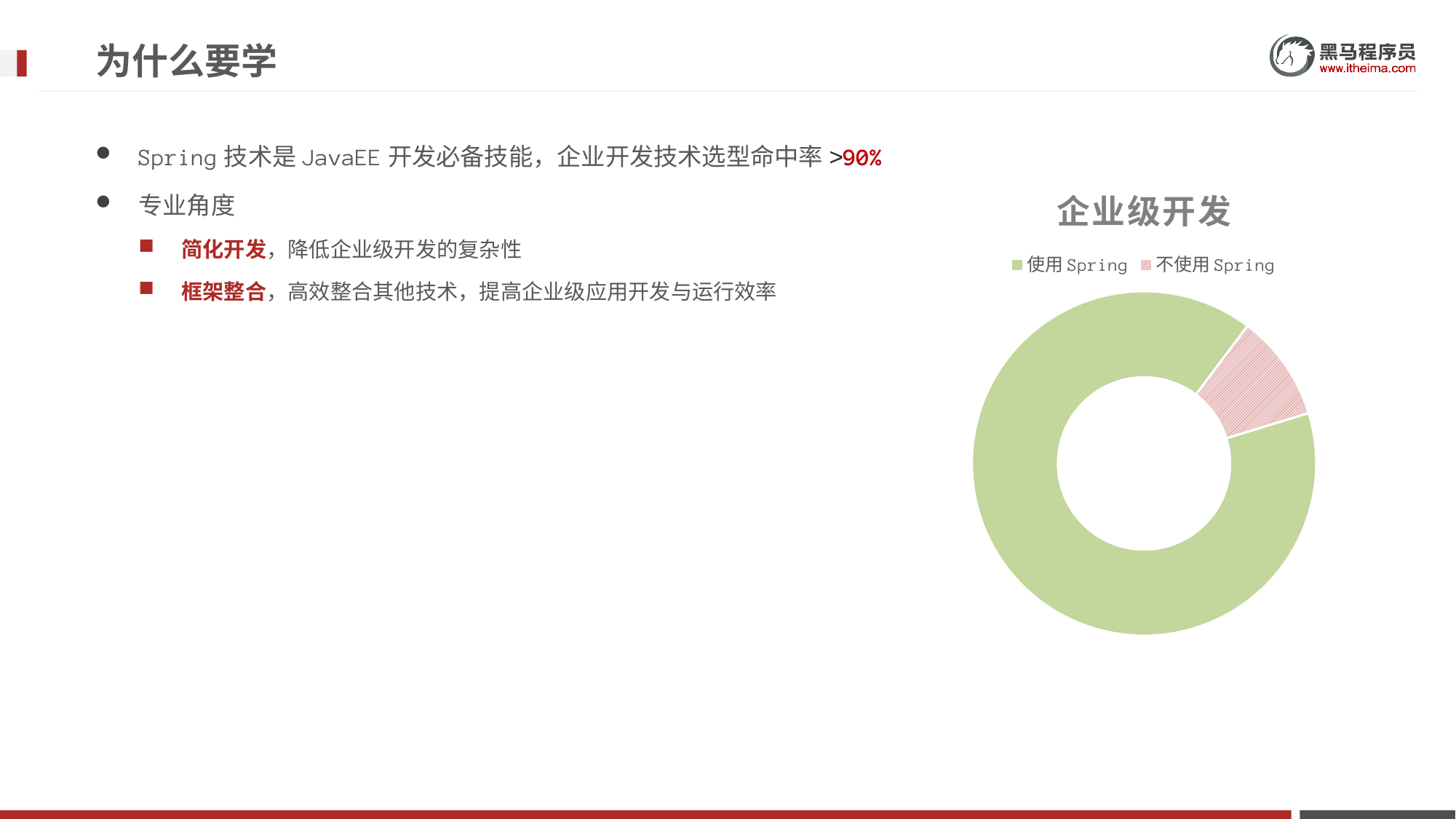

# 为什么要学
Spring技术是JavaEE开发必备技能，企业开发技术选型命中率>90%
专业角度
简化开发，降低企业级开发的复杂性
框架整合，高效整合其他技术，提高企业级应用开发与运行效率

### Chart: 企业级开发

| Category | 企业级开发 |
|---|---|
| 使用Spring | 0.9 |
| 不使用Spring | 0.1 |